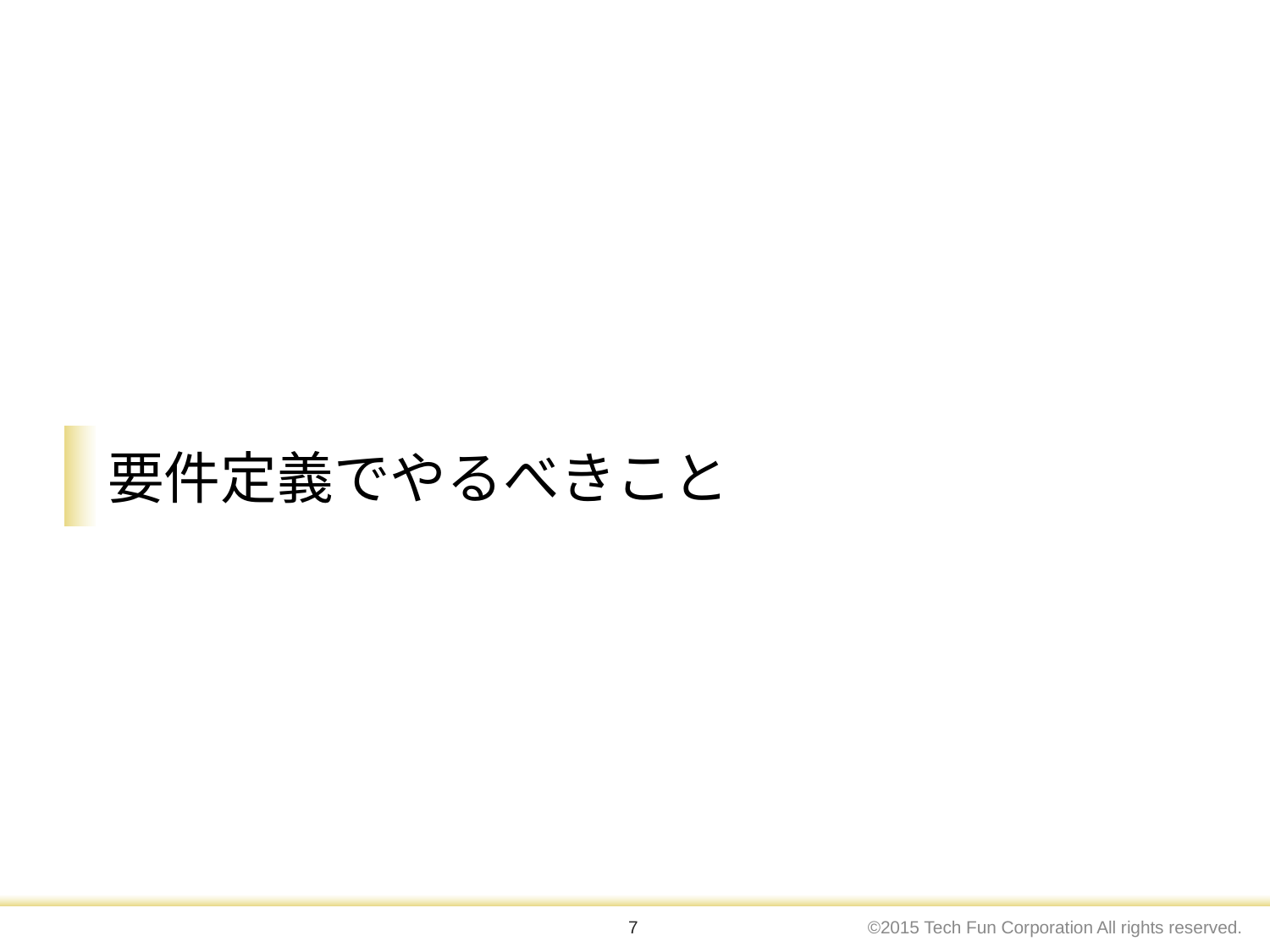

要件定義でやるべきこと
7
©2015 Tech Fun Corporation All rights reserved.